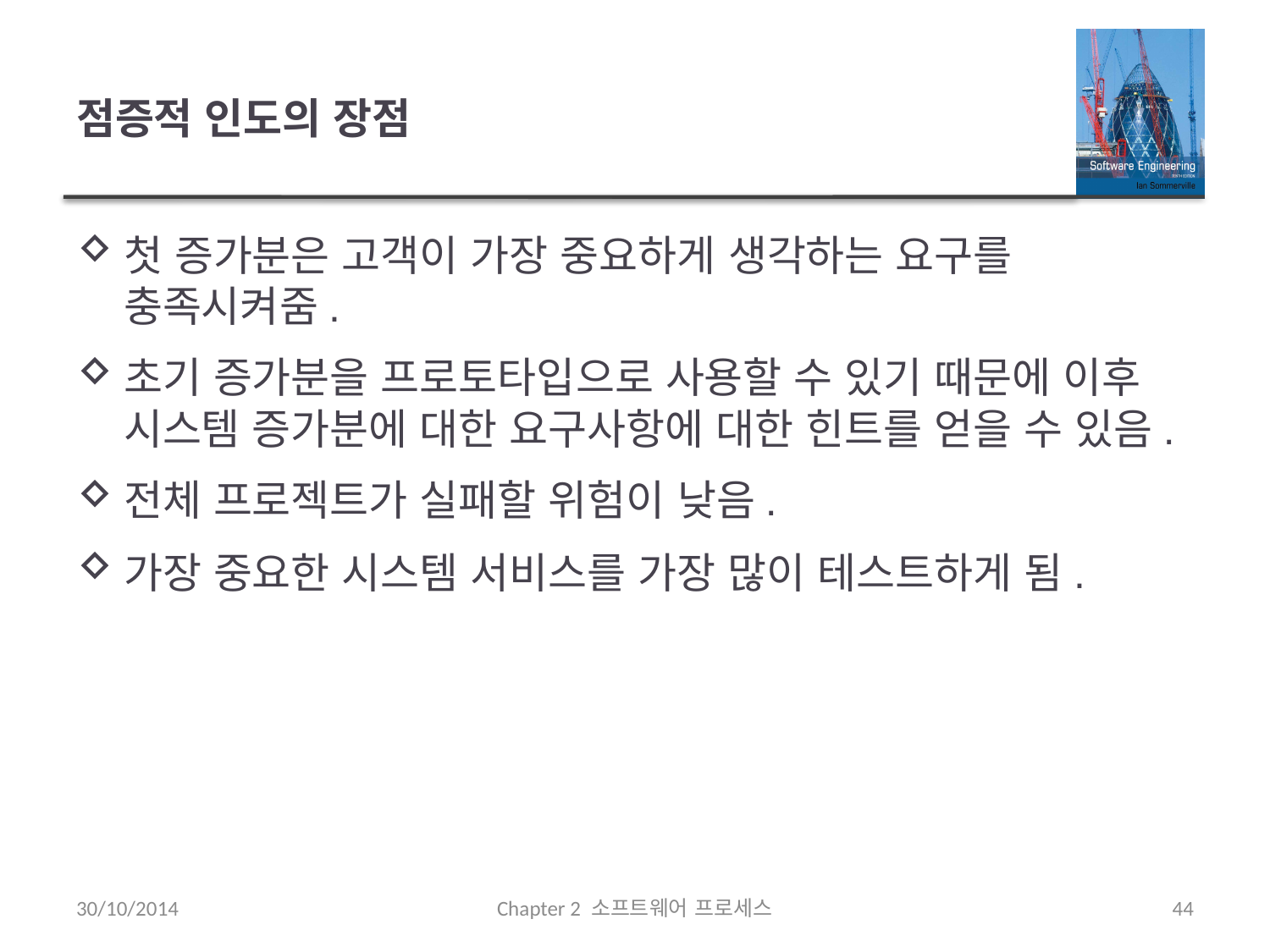

# 점증적 인도의 장점
첫 증가분은 고객이 가장 중요하게 생각하는 요구를 충족시켜줌.
초기 증가분을 프로토타입으로 사용할 수 있기 때문에 이후 시스템 증가분에 대한 요구사항에 대한 힌트를 얻을 수 있음.
전체 프로젝트가 실패할 위험이 낮음.
가장 중요한 시스템 서비스를 가장 많이 테스트하게 됨.
30/10/2014
Chapter 2 소프트웨어 프로세스
44